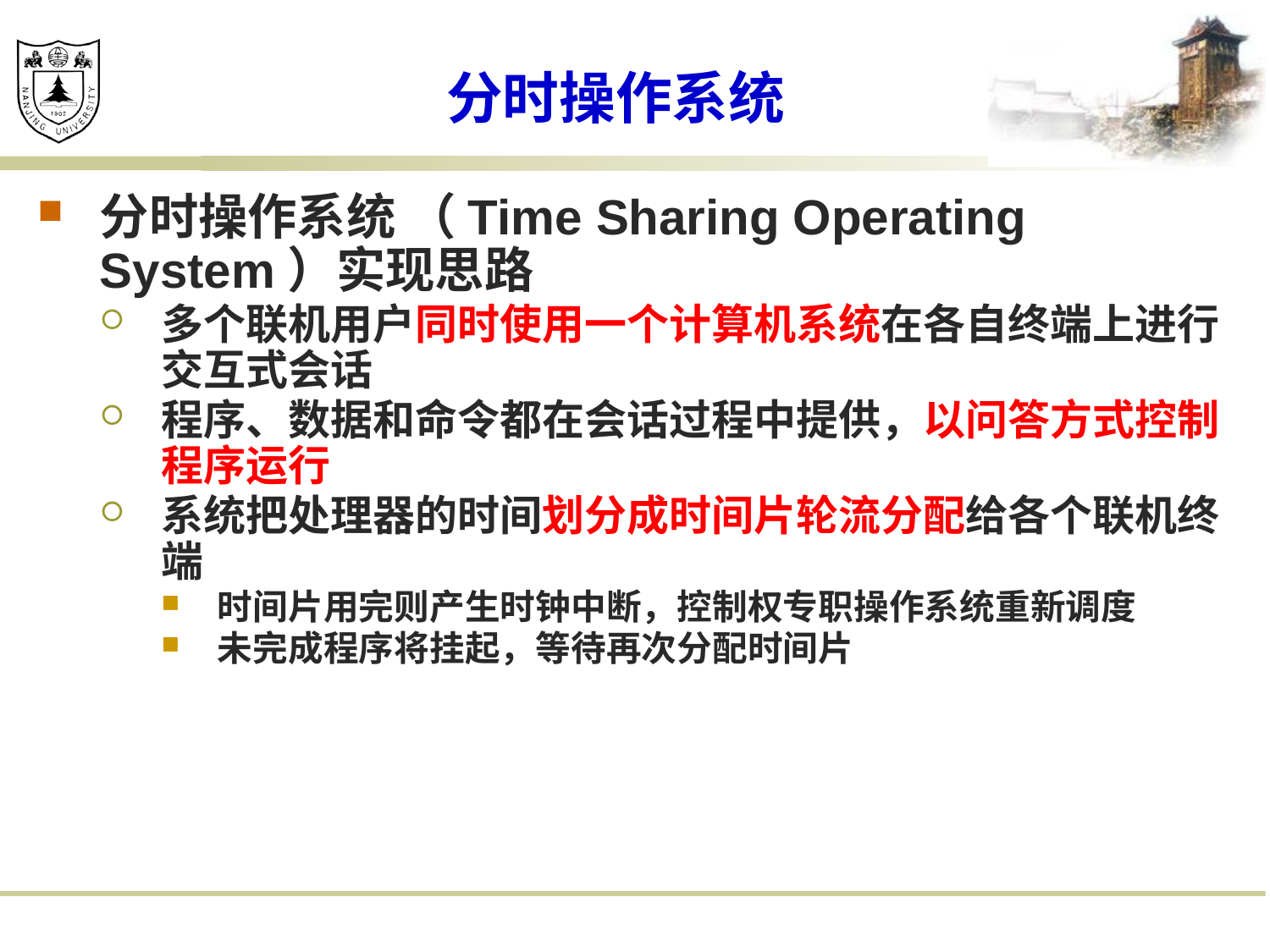

# 分时操作系统
分时操作系统 （Time Sharing Operating System）实现思路
多个联机用户同时使用一个计算机系统在各自终端上进行交互式会话
程序、数据和命令都在会话过程中提供，以问答方式控制程序运行
系统把处理器的时间划分成时间片轮流分配给各个联机终端
时间片用完则产生时钟中断，控制权专职操作系统重新调度
未完成程序将挂起，等待再次分配时间片
69